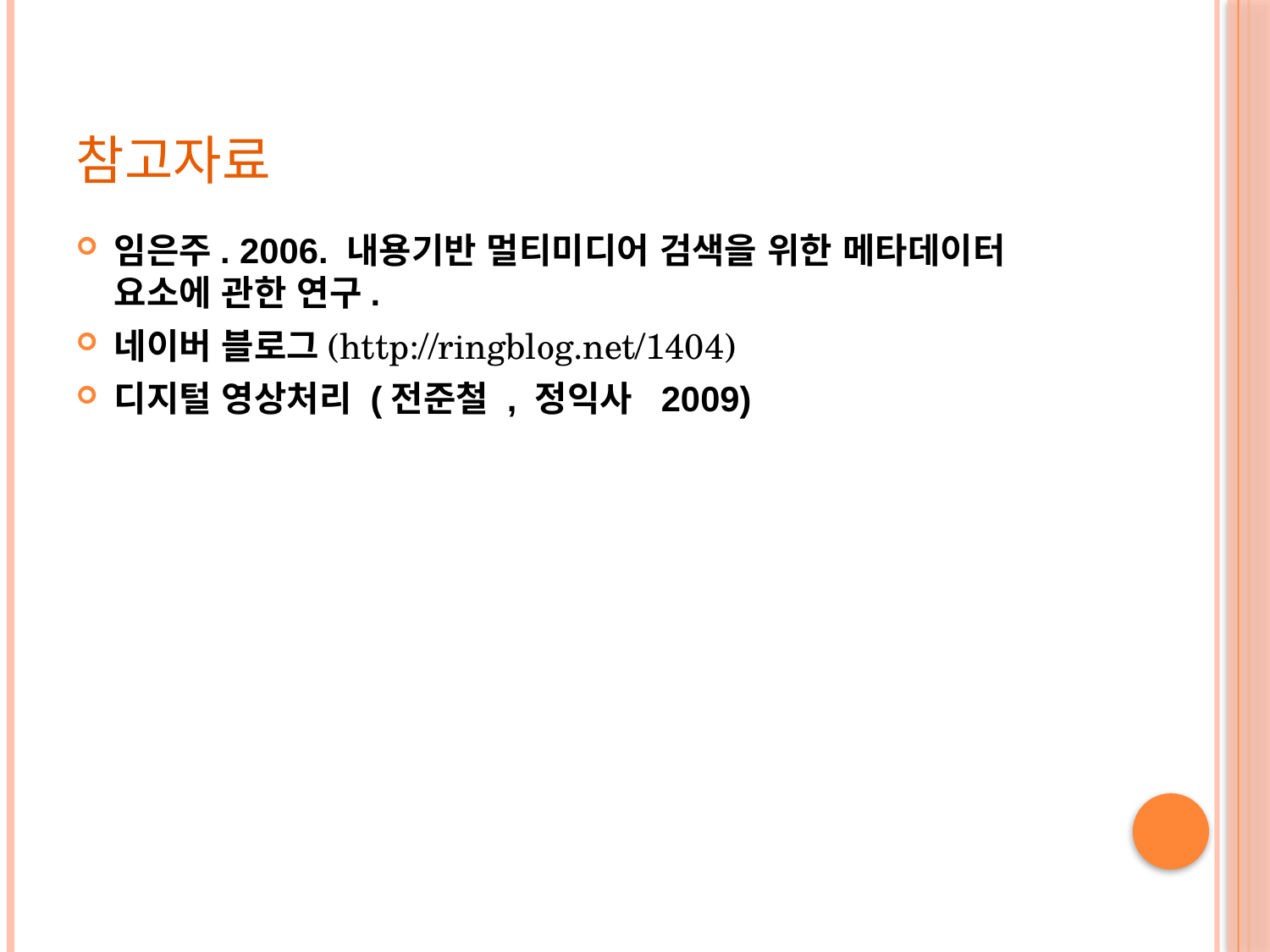

# 참고자료
임은주. 2006. 내용기반 멀티미디어 검색을 위한 메타데이터 요소에 관한 연구.
네이버 블로그(http://ringblog.net/1404)
디지털 영상처리 (전준철 , 정익사  2009)